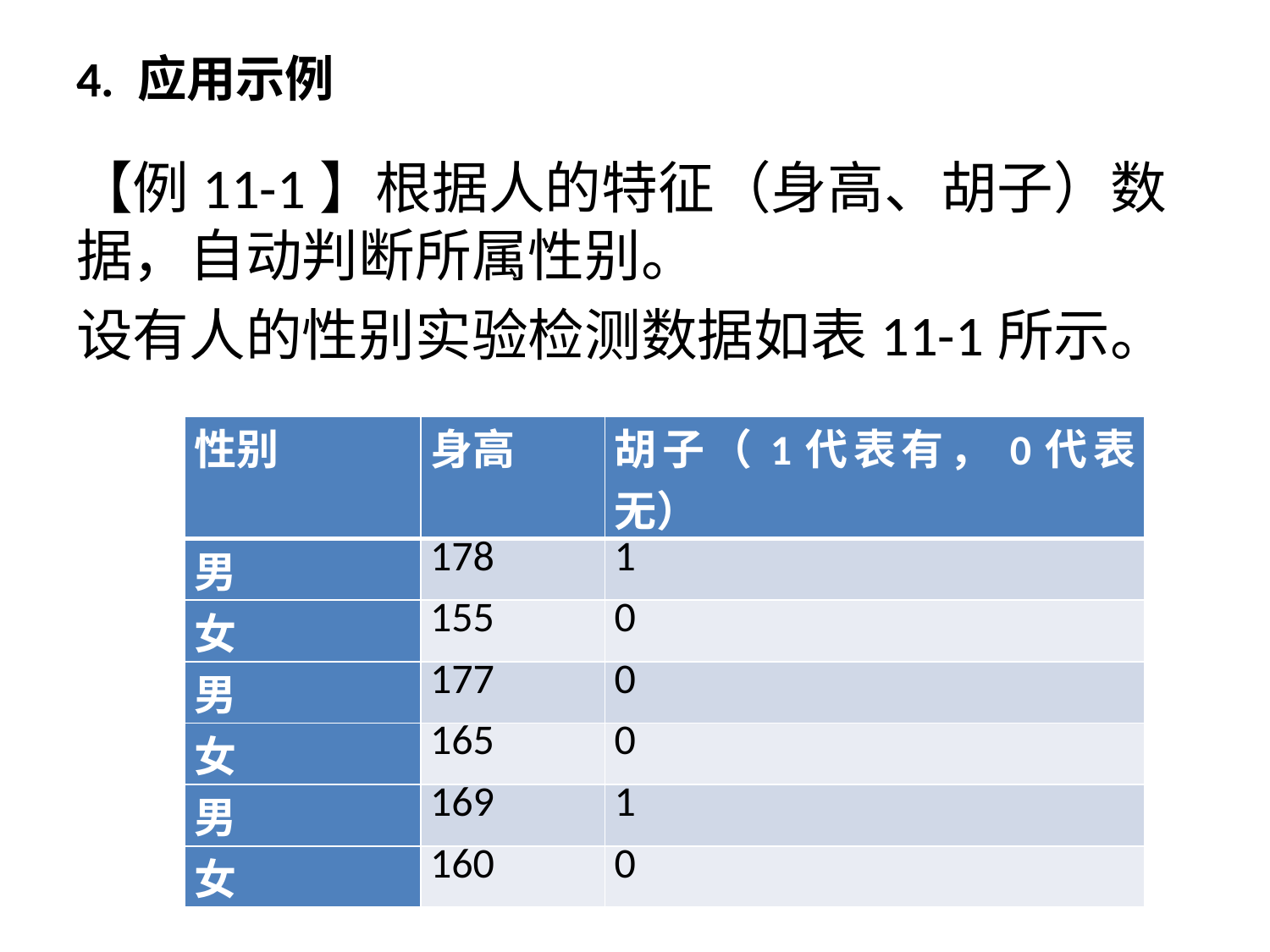

# 4. 应用示例
【例11-1】根据人的特征（身高、胡子）数据，自动判断所属性别。
设有人的性别实验检测数据如表11-1所示。

| 性别 | 身高 | 胡子（1代表有，0代表无） |
| --- | --- | --- |
| 男 | 178 | 1 |
| 女 | 155 | 0 |
| 男 | 177 | 0 |
| 女 | 165 | 0 |
| 男 | 169 | 1 |
| 女 | 160 | 0 |